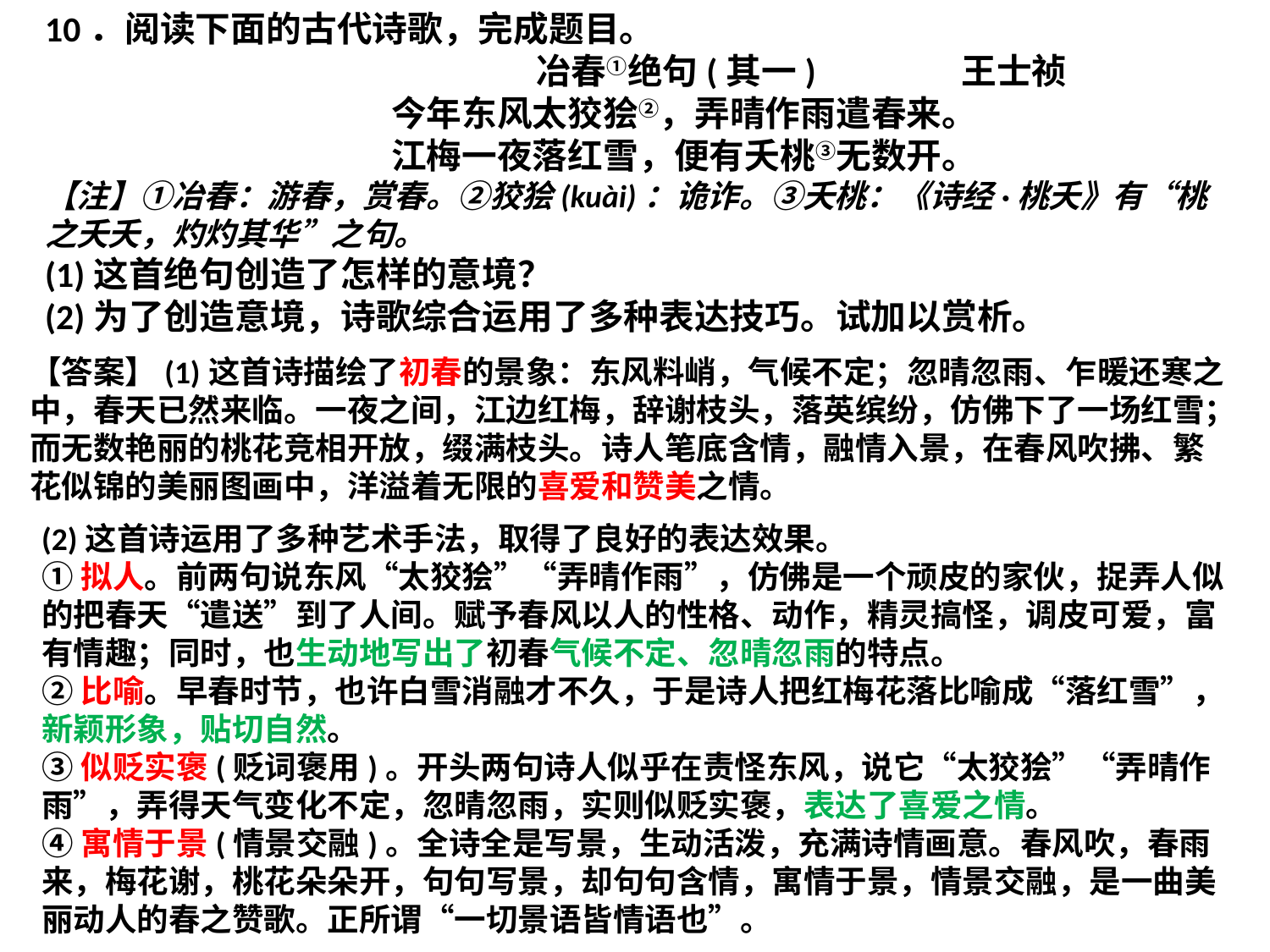

10．阅读下面的古代诗歌，完成题目。
                                                            冶春①绝句(其一)                 王士祯
                                          今年东风太狡狯②，弄晴作雨遣春来。
                                          江梅一夜落红雪，便有夭桃③无数开。
【注】①冶春：游春，赏春。②狡狯(kuài)：诡诈。③夭桃：《诗经·桃夭》有“桃之夭夭，灼灼其华”之句。
(1)这首绝句创造了怎样的意境？
(2)为了创造意境，诗歌综合运用了多种表达技巧。试加以赏析。
【答案】(1)这首诗描绘了初春的景象：东风料峭，气候不定；忽晴忽雨、乍暖还寒之中，春天已然来临。一夜之间，江边红梅，辞谢枝头，落英缤纷，仿佛下了一场红雪；而无数艳丽的桃花竞相开放，缀满枝头。诗人笔底含情，融情入景，在春风吹拂、繁花似锦的美丽图画中，洋溢着无限的喜爱和赞美之情。
(2)这首诗运用了多种艺术手法，取得了良好的表达效果。
①拟人。前两句说东风“太狡狯”“弄晴作雨”，仿佛是一个顽皮的家伙，捉弄人似的把春天“遣送”到了人间。赋予春风以人的性格、动作，精灵搞怪，调皮可爱，富有情趣；同时，也生动地写出了初春气候不定、忽晴忽雨的特点。
②比喻。早春时节，也许白雪消融才不久，于是诗人把红梅花落比喻成“落红雪”，新颖形象，贴切自然。
③似贬实褒(贬词褒用)。开头两句诗人似乎在责怪东风，说它“太狡狯”“弄晴作雨”，弄得天气变化不定，忽晴忽雨，实则似贬实褒，表达了喜爱之情。
④寓情于景(情景交融)。全诗全是写景，生动活泼，充满诗情画意。春风吹，春雨来，梅花谢，桃花朵朵开，句句写景，却句句含情，寓情于景，情景交融，是一曲美丽动人的春之赞歌。正所谓“一切景语皆情语也”。